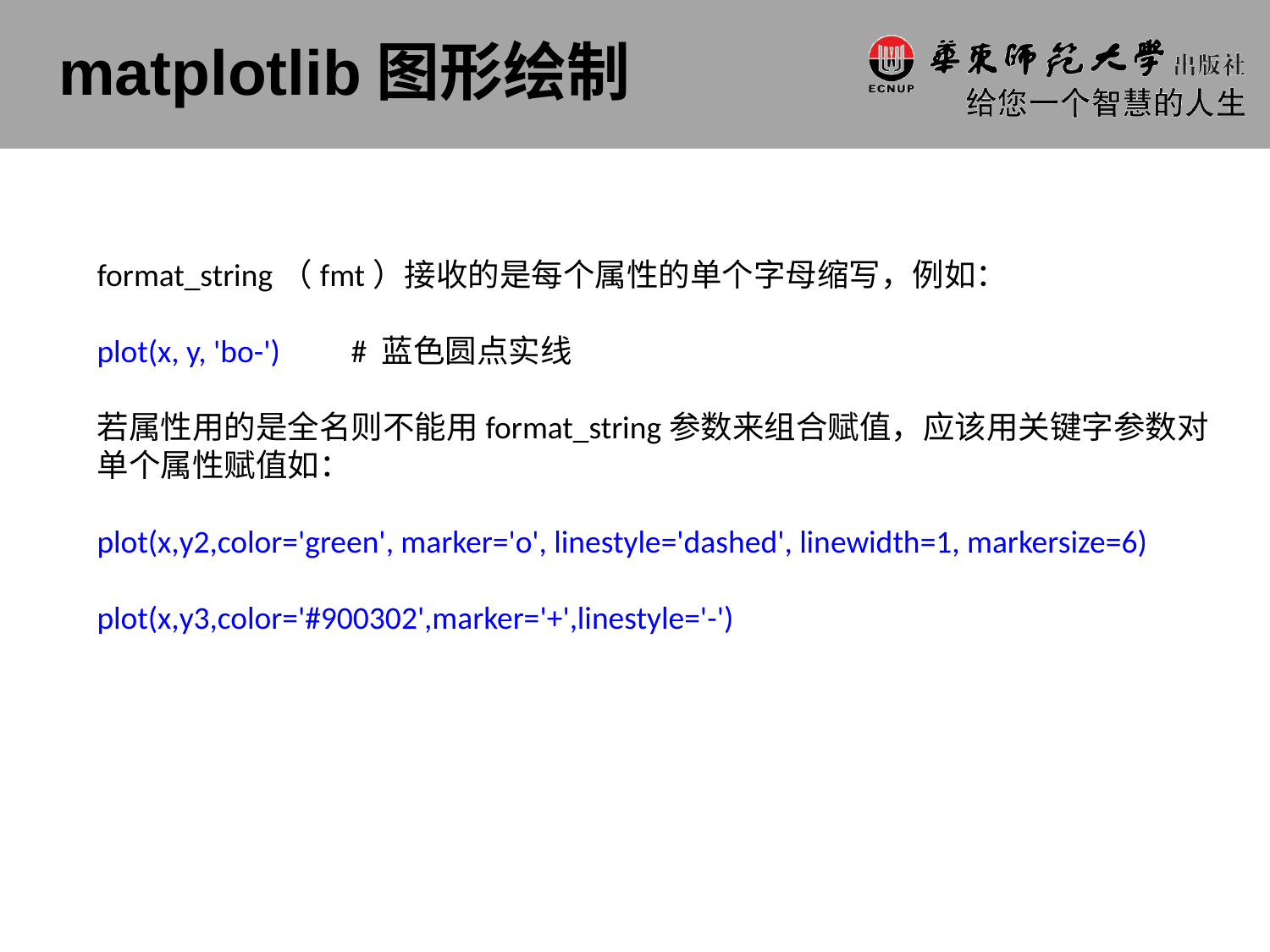

matplotlib图形绘制
format_string（fmt）接收的是每个属性的单个字母缩写，例如：

plot(x, y, 'bo-')  	# 蓝色圆点实线

若属性用的是全名则不能用format_string参数来组合赋值，应该用关键字参数对单个属性赋值如：

plot(x,y2,color='green', marker='o', linestyle='dashed', linewidth=1, markersize=6)

plot(x,y3,color='#900302',marker='+',linestyle='-')